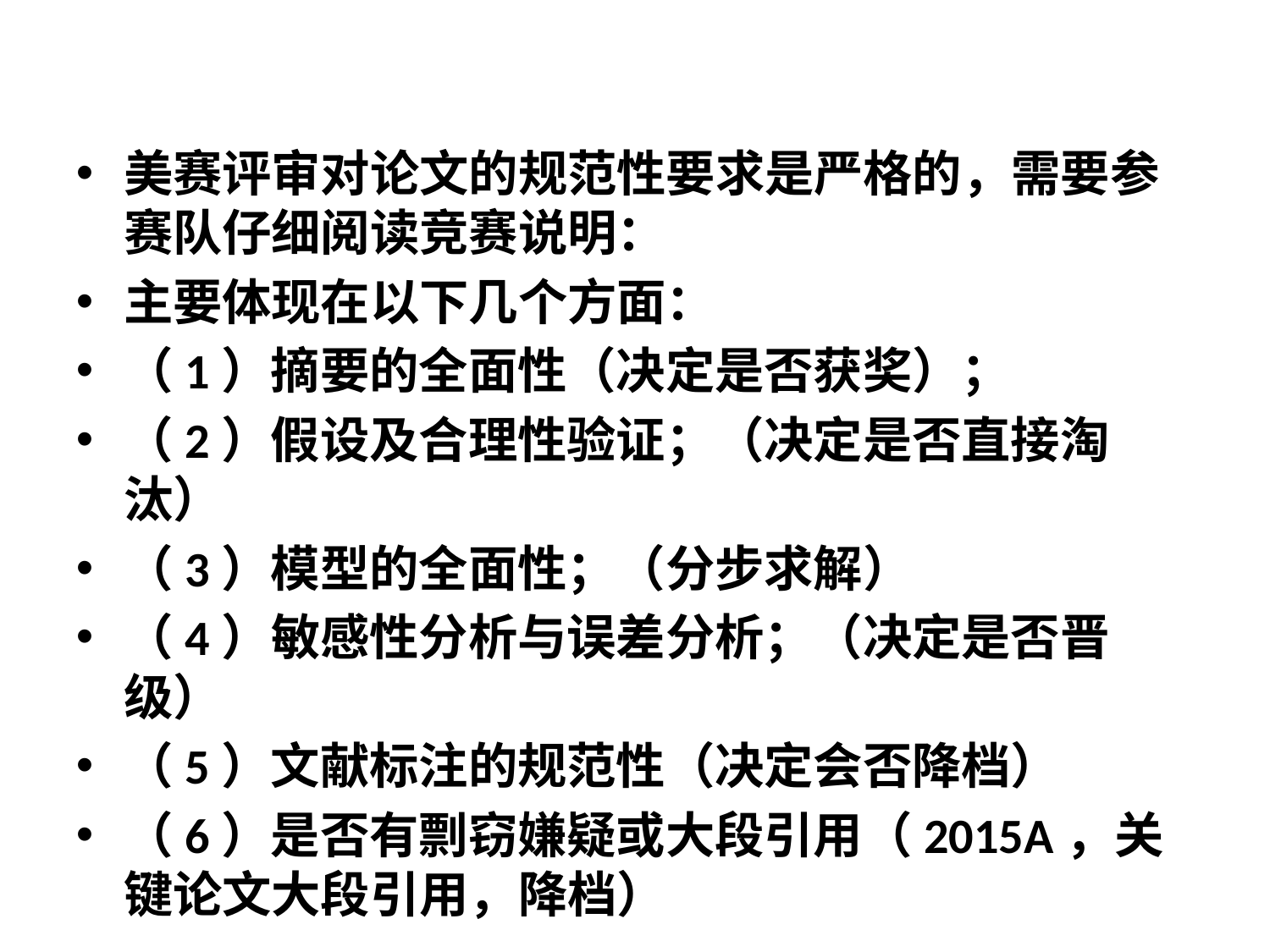

美赛评审对论文的规范性要求是严格的，需要参赛队仔细阅读竞赛说明：
主要体现在以下几个方面：
（1）摘要的全面性（决定是否获奖）；
（2）假设及合理性验证；（决定是否直接淘汰）
（3）模型的全面性；（分步求解）
（4）敏感性分析与误差分析；（决定是否晋级）
（5）文献标注的规范性（决定会否降档）
（6）是否有剽窃嫌疑或大段引用（2015A，关键论文大段引用，降档）